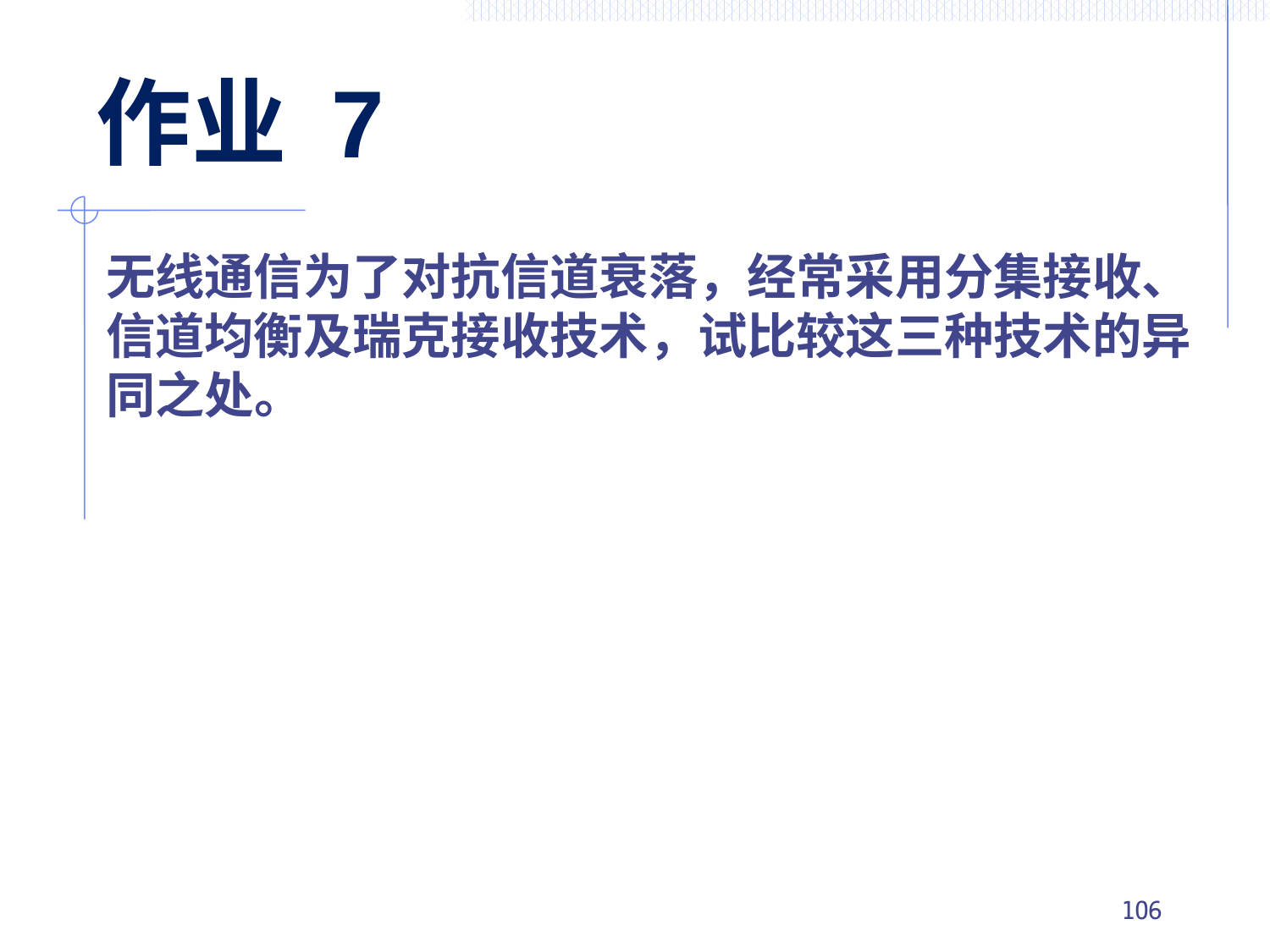

作业 7
无线通信为了对抗信道衰落，经常采用分集接收、信道均衡及瑞克接收技术，试比较这三种技术的异同之处。

106